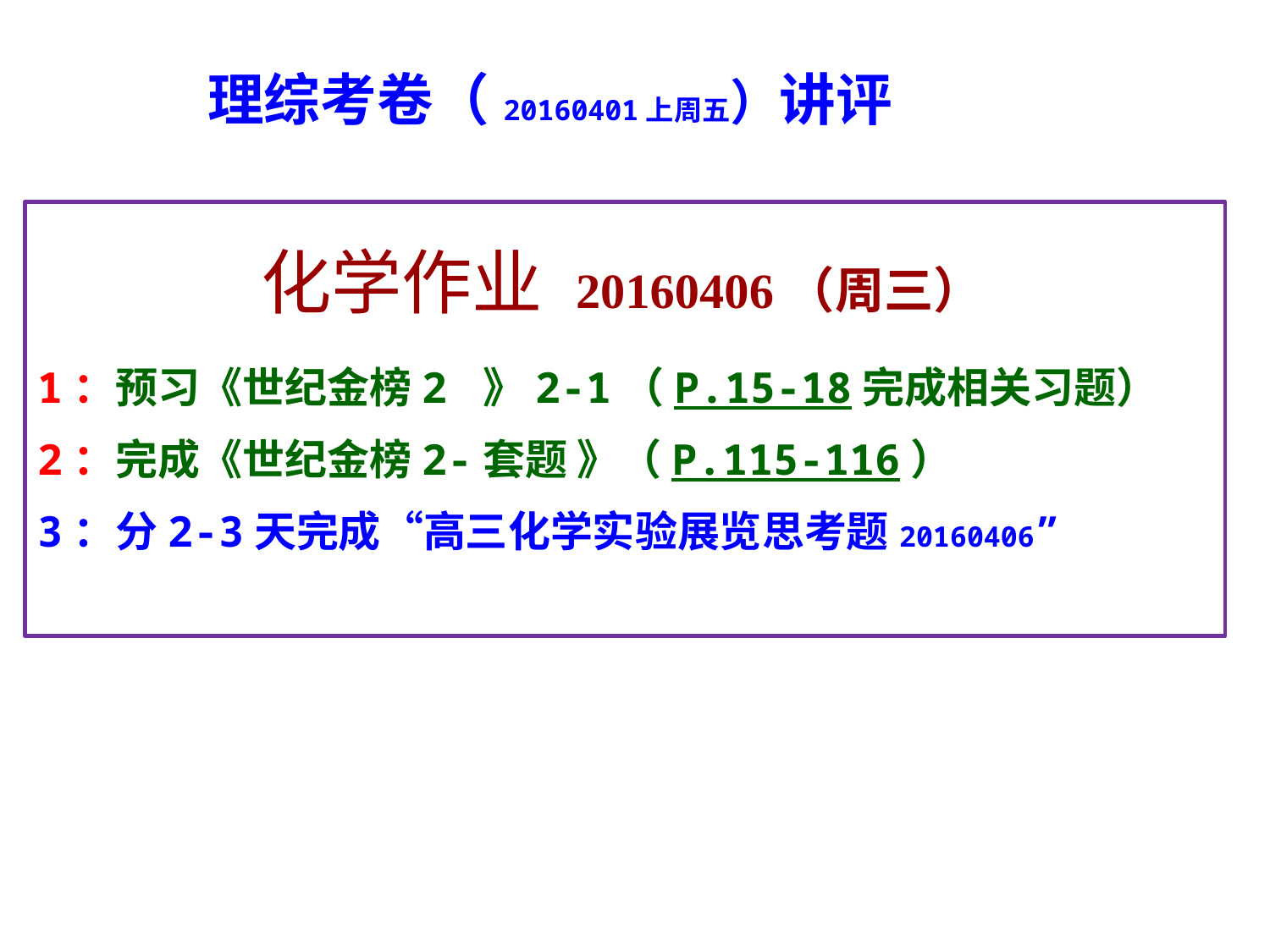

理综考卷（20160401上周五）讲评
        化学作业 20160406（周三）
1：预习《世纪金榜2 》2-1（P.15-18完成相关习题）
2：完成《世纪金榜2-套题 》（P.115-116）
3：分2-3天完成“高三化学实验展览思考题20160406”